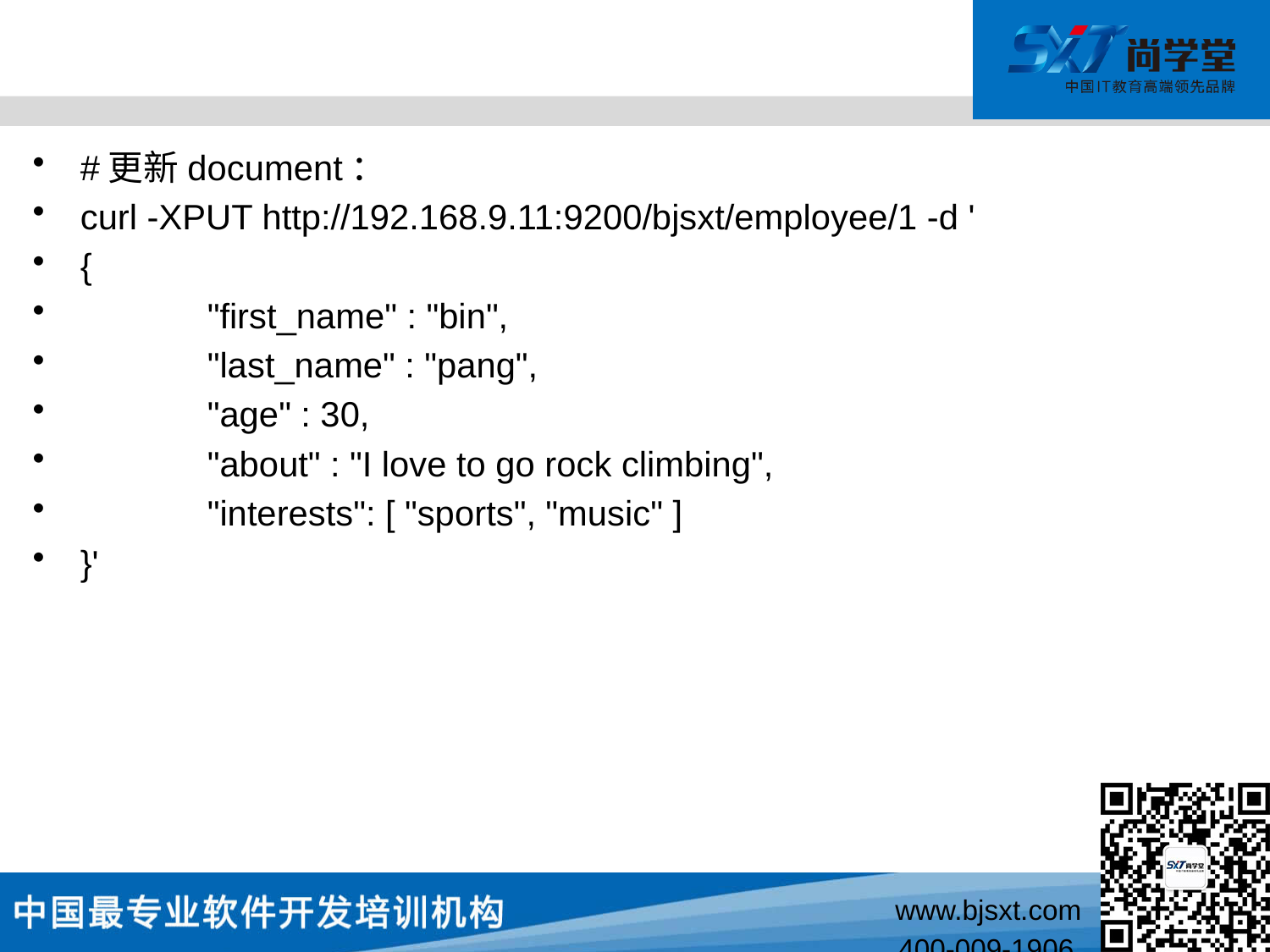

#
#更新document：
curl -XPUT http://192.168.9.11:9200/bjsxt/employee/1 -d '
{
	"first_name" : "bin",
	"last_name" : "pang",
	"age" : 30,
	"about" : "I love to go rock climbing",
	"interests": [ "sports", "music" ]
}'